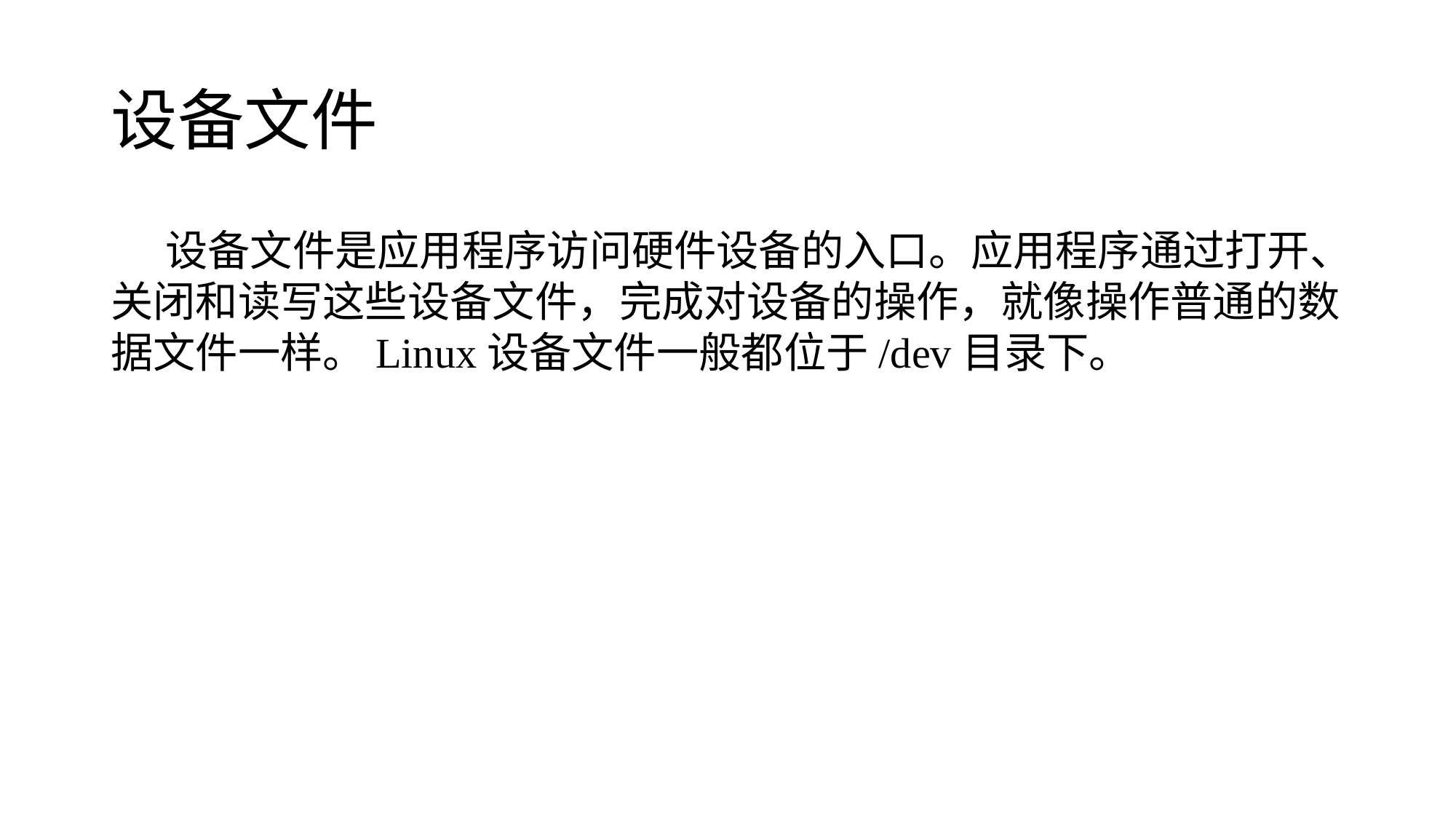

# 设备文件
设备文件是应用程序访问硬件设备的入口。应用程序通过打开、关闭和读写这些设备文件，完成对设备的操作，就像操作普通的数据文件一样。Linux设备文件一般都位于/dev目录下。